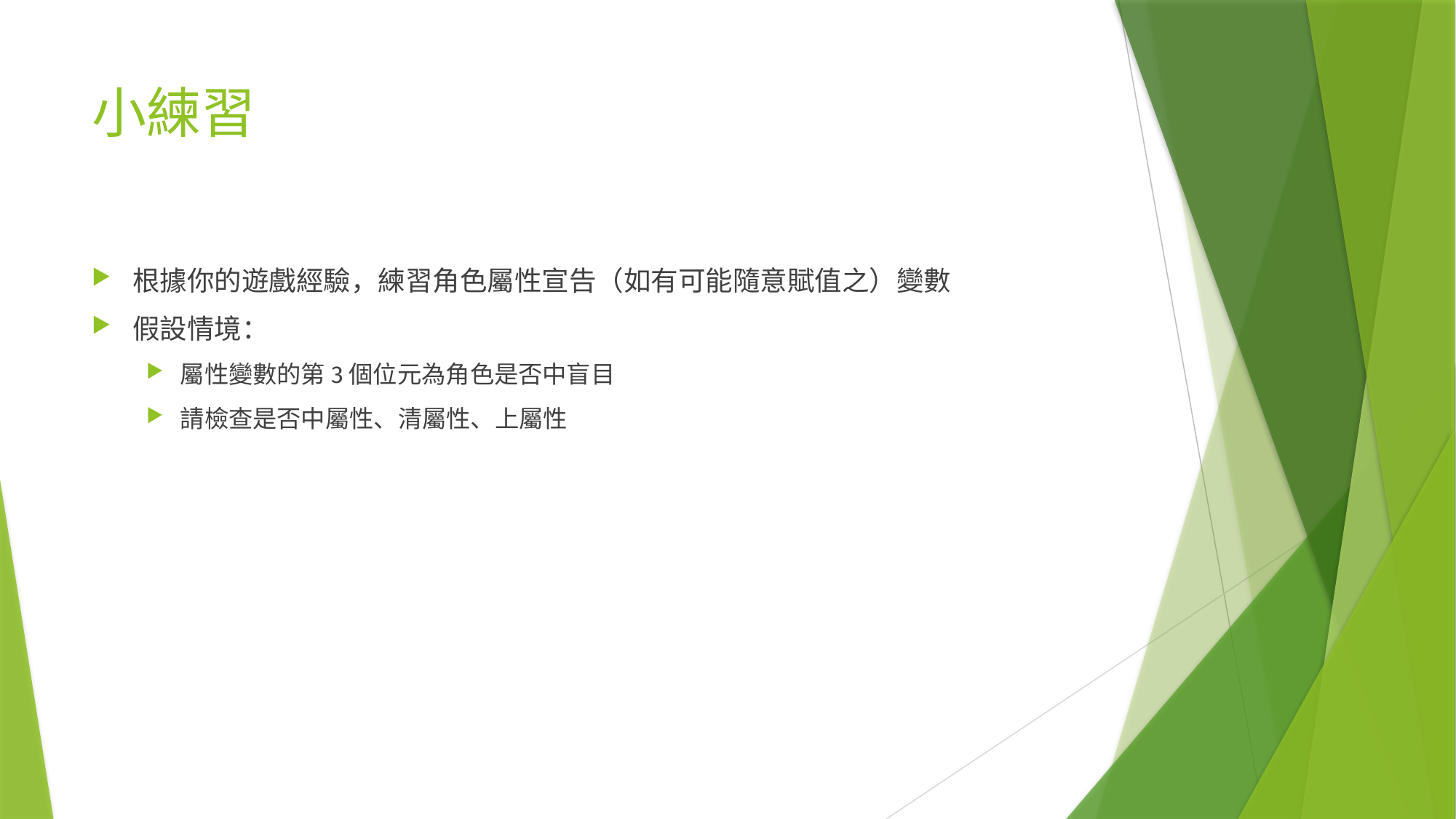

# 小練習
根據你的遊戲經驗，練習角色屬性宣告（如有可能隨意賦值之）變數
假設情境：
屬性變數的第3個位元為角色是否中盲目
請檢查是否中屬性、清屬性、上屬性